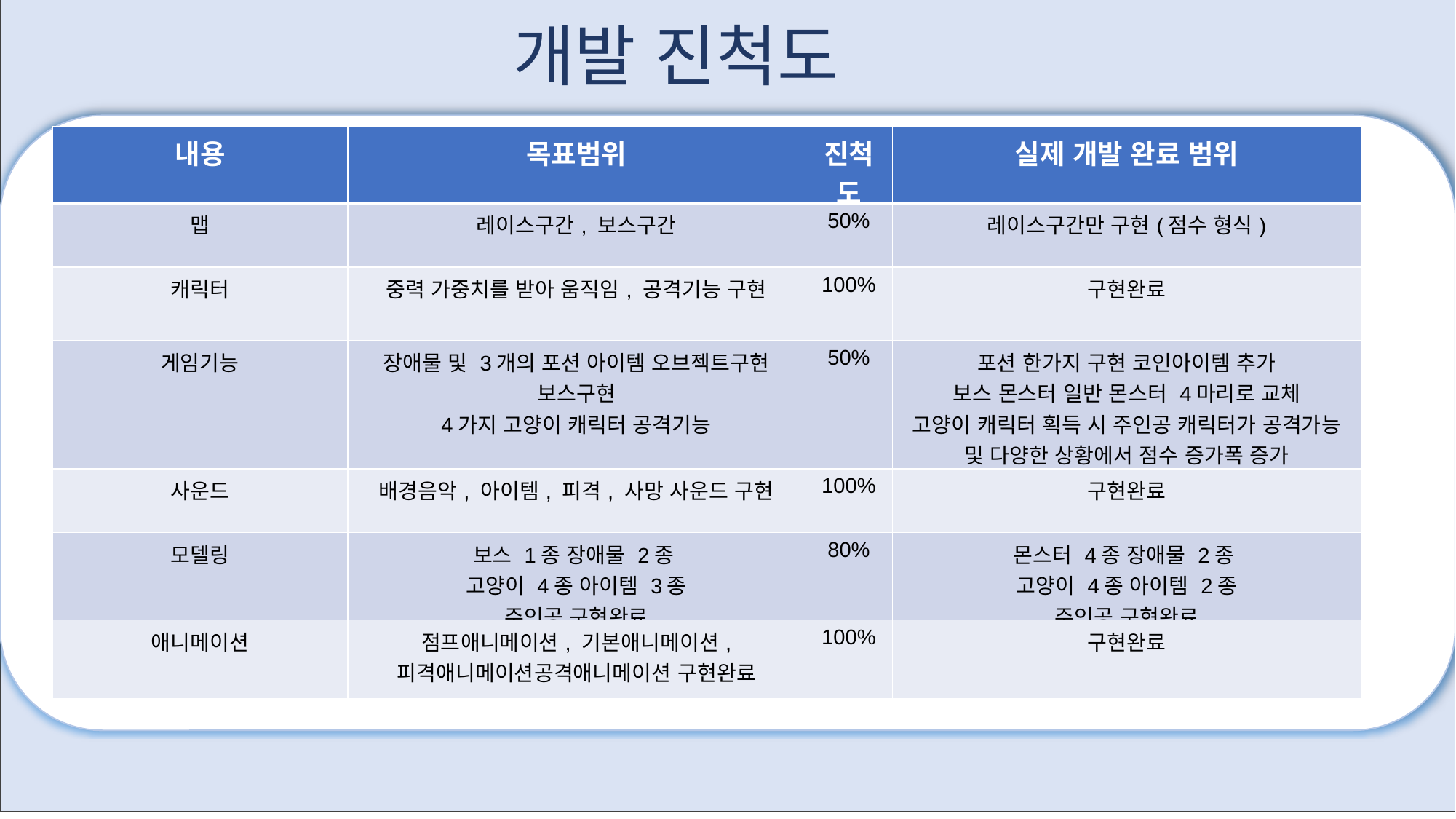

개발 진척도

| 내용 | 목표범위 | 진척도 | 실제 개발 완료 범위 |
| --- | --- | --- | --- |
| 맵 | 레이스구간, 보스구간 | 50% | 레이스구간만 구현(점수 형식) |
| 캐릭터 | 중력 가중치를 받아 움직임, 공격기능 구현 | 100% | 구현완료 |
| 게임기능 | 장애물 및 3개의 포션 아이템 오브젝트구현 보스구현 4가지 고양이 캐릭터 공격기능 | 50% | 포션 한가지 구현 코인아이템 추가 보스 몬스터 일반 몬스터 4마리로 교체 고양이 캐릭터 획득 시 주인공 캐릭터가 공격가능 및 다양한 상황에서 점수 증가폭 증가 |
| 사운드 | 배경음악, 아이템, 피격, 사망 사운드 구현 | 100% | 구현완료 |
| 모델링 | 보스 1종 장애물 2종 고양이 4종 아이템 3종 주인공 구현완료 | 80% | 몬스터 4종 장애물 2종 고양이 4종 아이템 2종 주인공 구현완료 |
| 애니메이션 | 점프애니메이션, 기본애니메이션, 피격애니메이션공격애니메이션 구현완료 | 100% | 구현완료 |